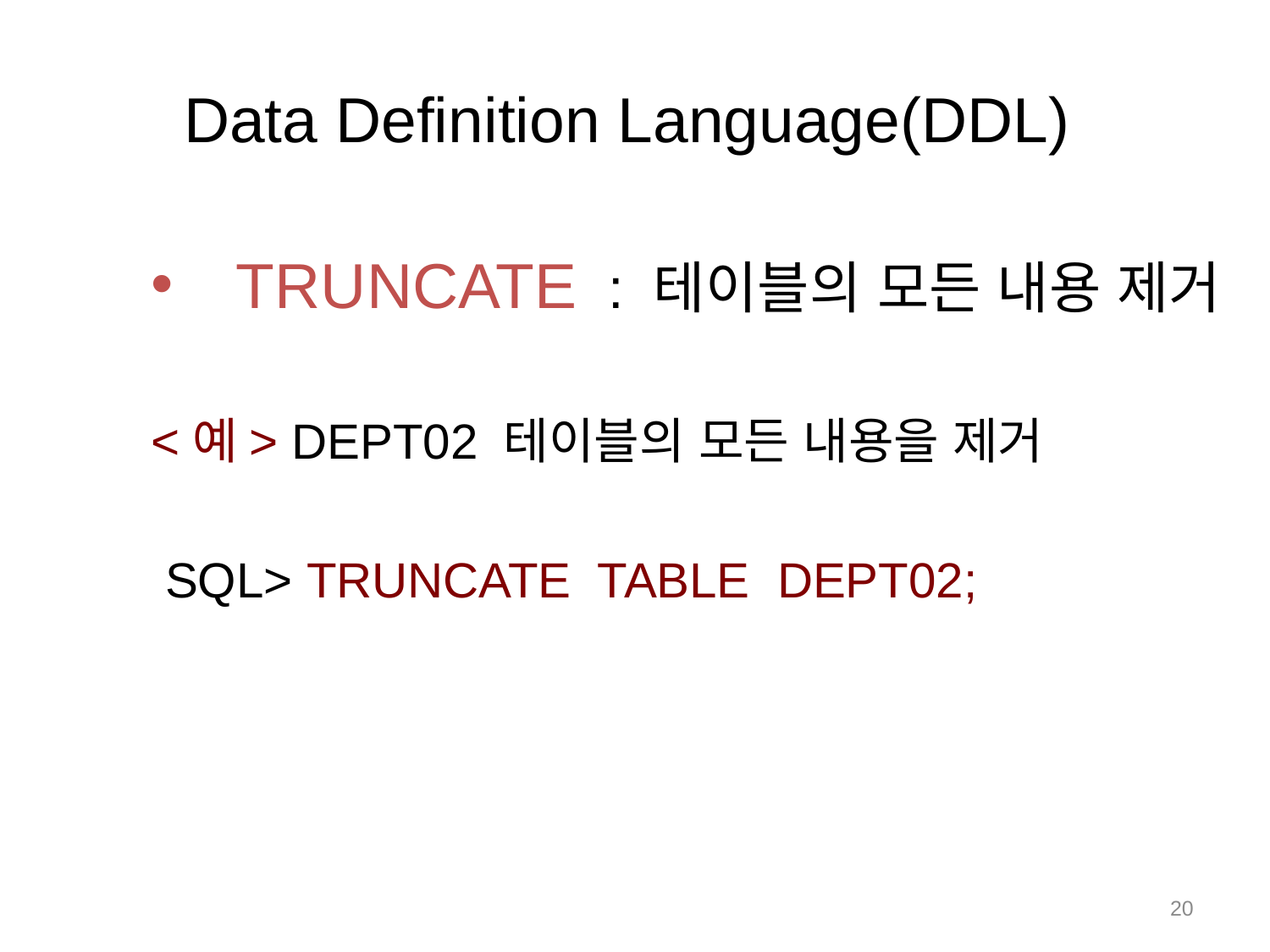

# Data Definition Language(DDL)
TRUNCATE  : 테이블의 모든 내용 제거

<예> DEPT02 테이블의 모든 내용을 제거

 SQL> TRUNCATE  TABLE  DEPT02;
20